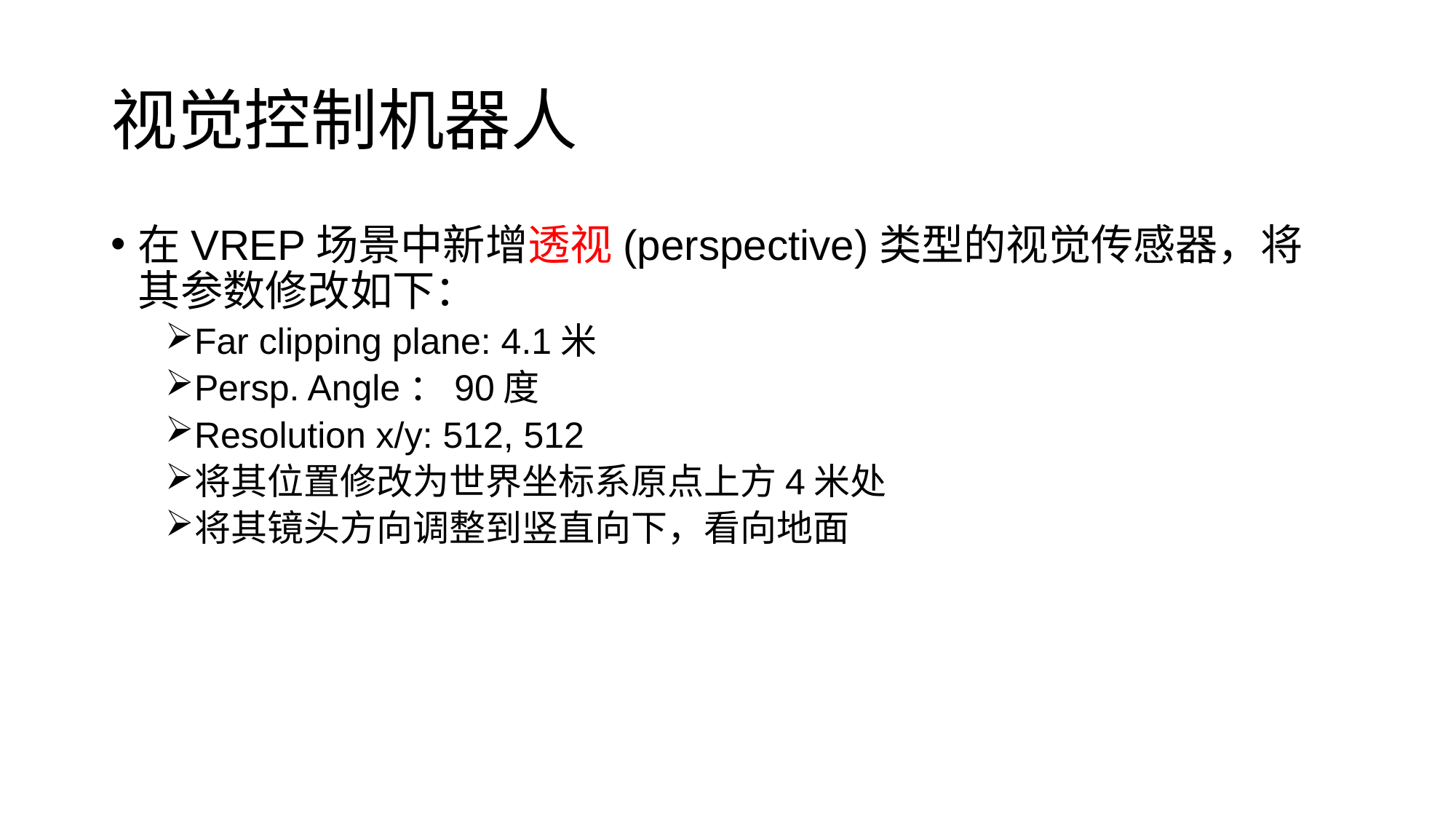

# 视觉控制机器人
在VREP场景中新增透视(perspective)类型的视觉传感器，将其参数修改如下：
Far clipping plane: 4.1米
Persp. Angle：90度
Resolution x/y: 512, 512
将其位置修改为世界坐标系原点上方4米处
将其镜头方向调整到竖直向下，看向地面